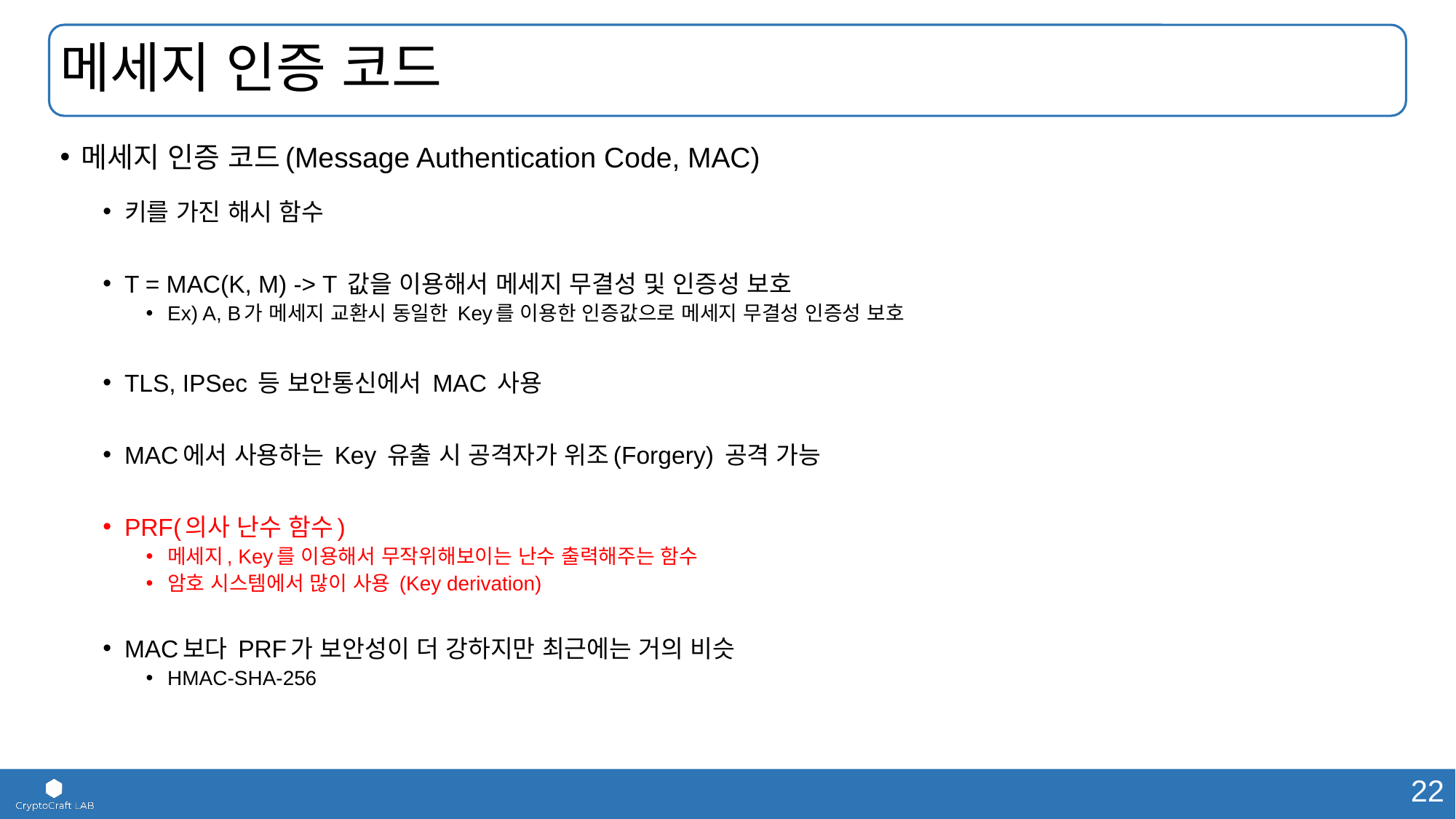

# 메세지 인증 코드
메세지 인증 코드(Message Authentication Code, MAC)

키를 가진 해시 함수

T = MAC(K, M) -> T 값을 이용해서 메세지 무결성 및 인증성 보호
Ex) A, B가 메세지 교환시 동일한 Key를 이용한 인증값으로 메세지 무결성 인증성 보호

TLS, IPSec 등 보안통신에서 MAC 사용

MAC에서 사용하는 Key 유출 시 공격자가 위조(Forgery) 공격 가능

PRF(의사 난수 함수)
메세지, Key를 이용해서 무작위해보이는 난수 출력해주는 함수
암호 시스템에서 많이 사용 (Key derivation)

MAC보다 PRF가 보안성이 더 강하지만 최근에는 거의 비슷
HMAC-SHA-256